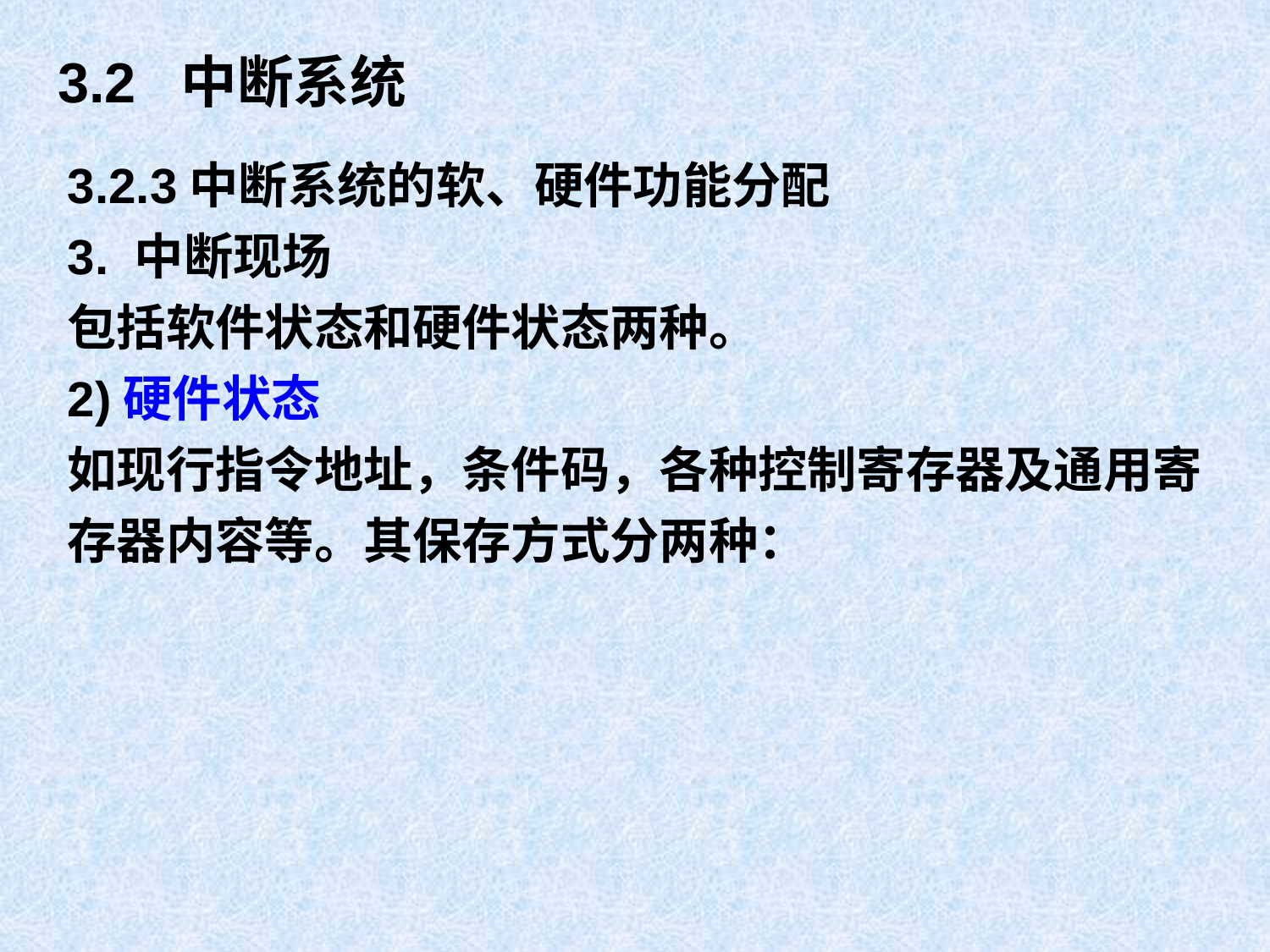

# 3.2  中断系统
3.2.3中断系统的软、硬件功能分配
3. 中断现场
包括软件状态和硬件状态两种。
2)硬件状态
如现行指令地址，条件码，各种控制寄存器及通用寄存器内容等。其保存方式分两种：